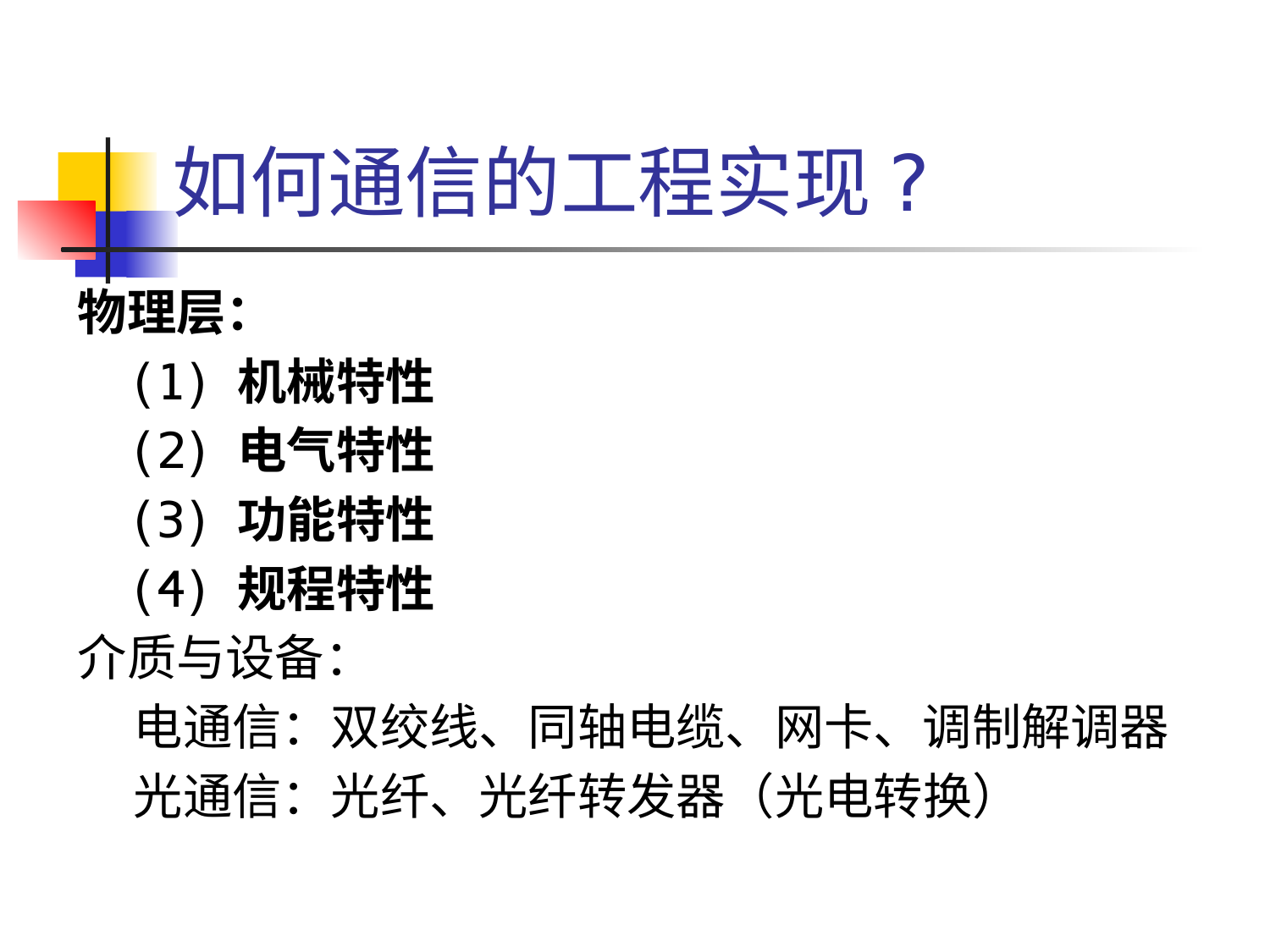

# 如何通信的工程实现?
物理层：
    (1) 机械特性
    (2) 电气特性
    (3) 功能特性
    (4) 规程特性
介质与设备：
    电通信：双绞线、同轴电缆、网卡、调制解调器
    光通信：光纤、光纤转发器（光电转换）